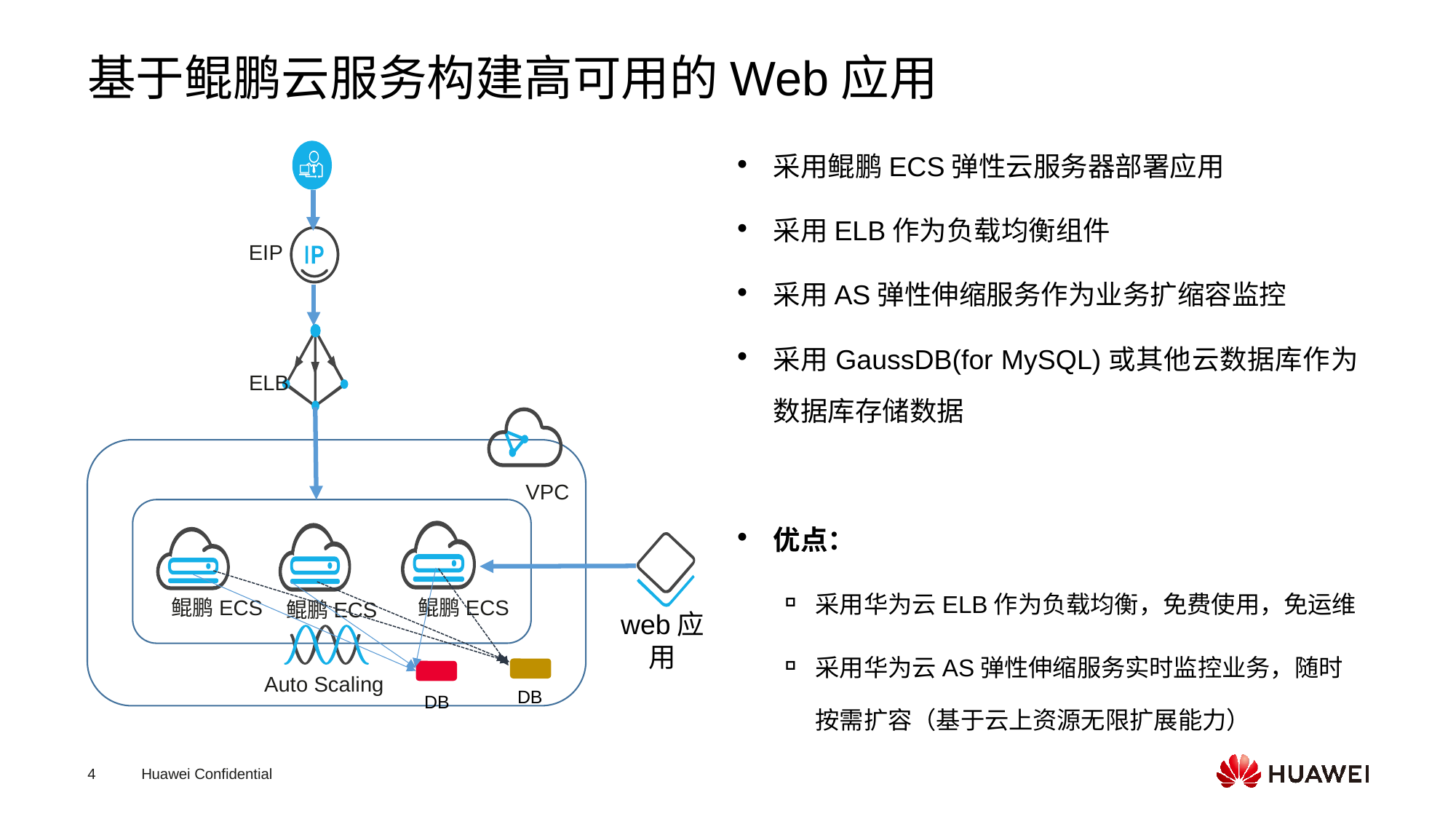

# 基于鲲鹏云服务构建高可用的Web应用
采用鲲鹏ECS弹性云服务器部署应用
采用ELB作为负载均衡组件
采用AS弹性伸缩服务作为业务扩缩容监控
采用GaussDB(for MySQL)或其他云数据库作为数据库存储数据

优点：
采用华为云ELB作为负载均衡，免费使用，免运维
采用华为云AS弹性伸缩服务实时监控业务，随时按需扩容（基于云上资源无限扩展能力）

EIP

ELB

VPC

鲲鹏ECS                         鲲鹏ECS
鲲鹏ECS

Auto Scaling

web应用
   DB
  DB